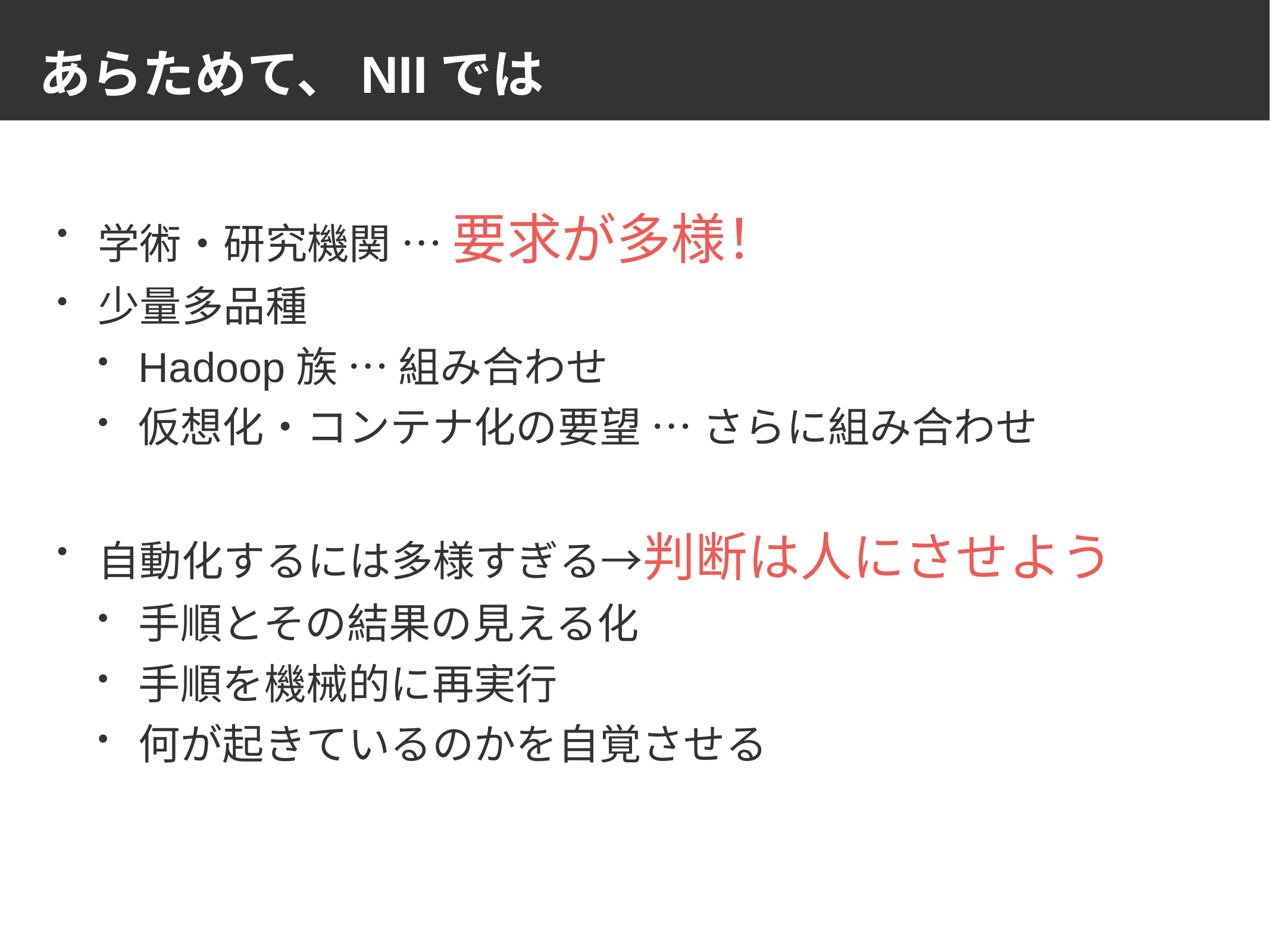

# あらためて、NIIでは
学術・研究機関 … 要求が多様！
少量多品種
Hadoop族 … 組み合わせ
仮想化・コンテナ化の要望 … さらに組み合わせ

自動化するには多様すぎる→判断は人にさせよう
手順とその結果の見える化
手順を機械的に再実行
何が起きているのかを自覚させる